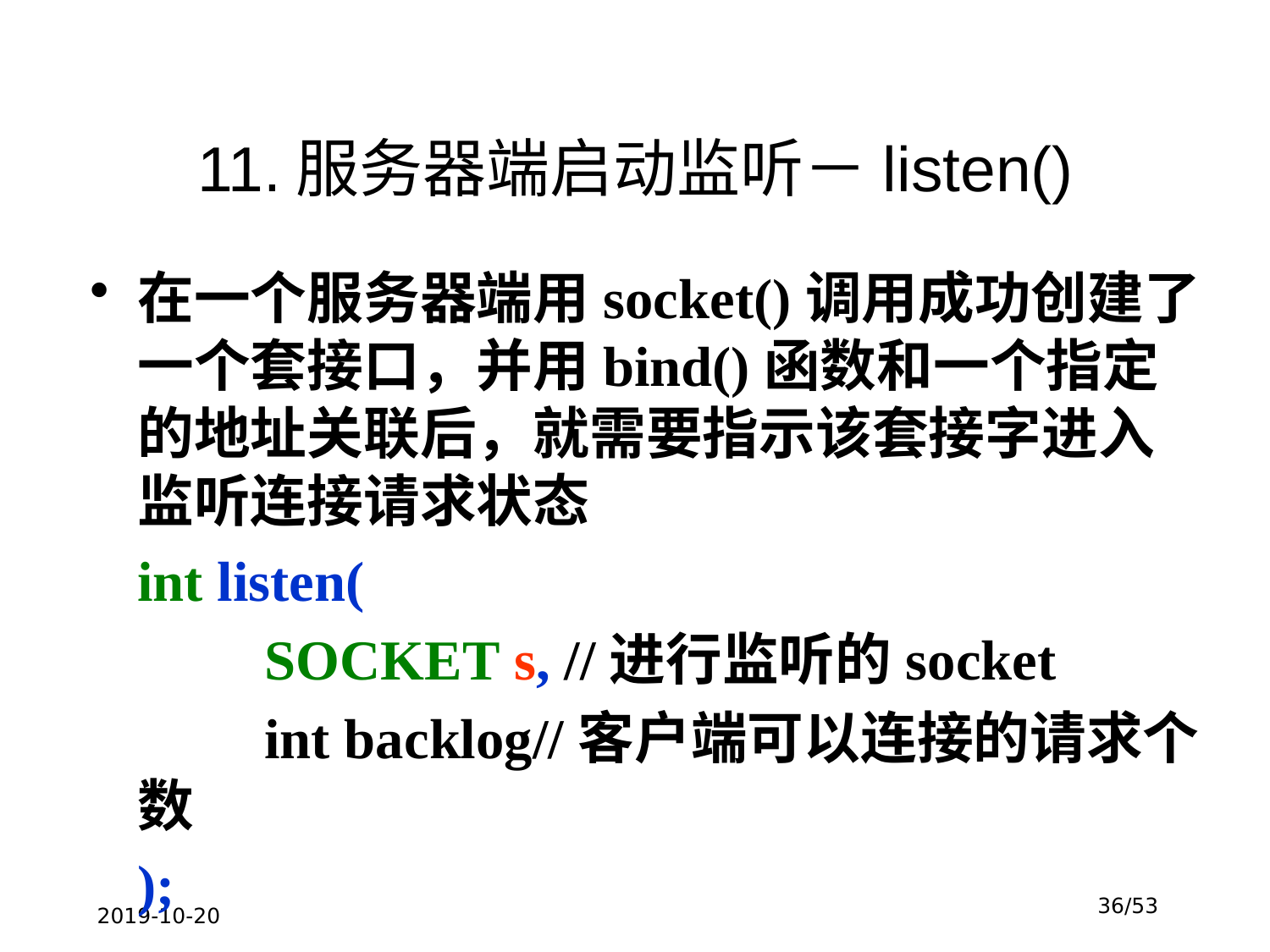

11.服务器端启动监听－listen()
在一个服务器端用socket()调用成功创建了一个套接口，并用bind()函数和一个指定的地址关联后，就需要指示该套接字进入监听连接请求状态
	int listen(
		SOCKET s, //进行监听的socket
		int backlog//客户端可以连接的请求个数
	);
36/53
2019-10-20